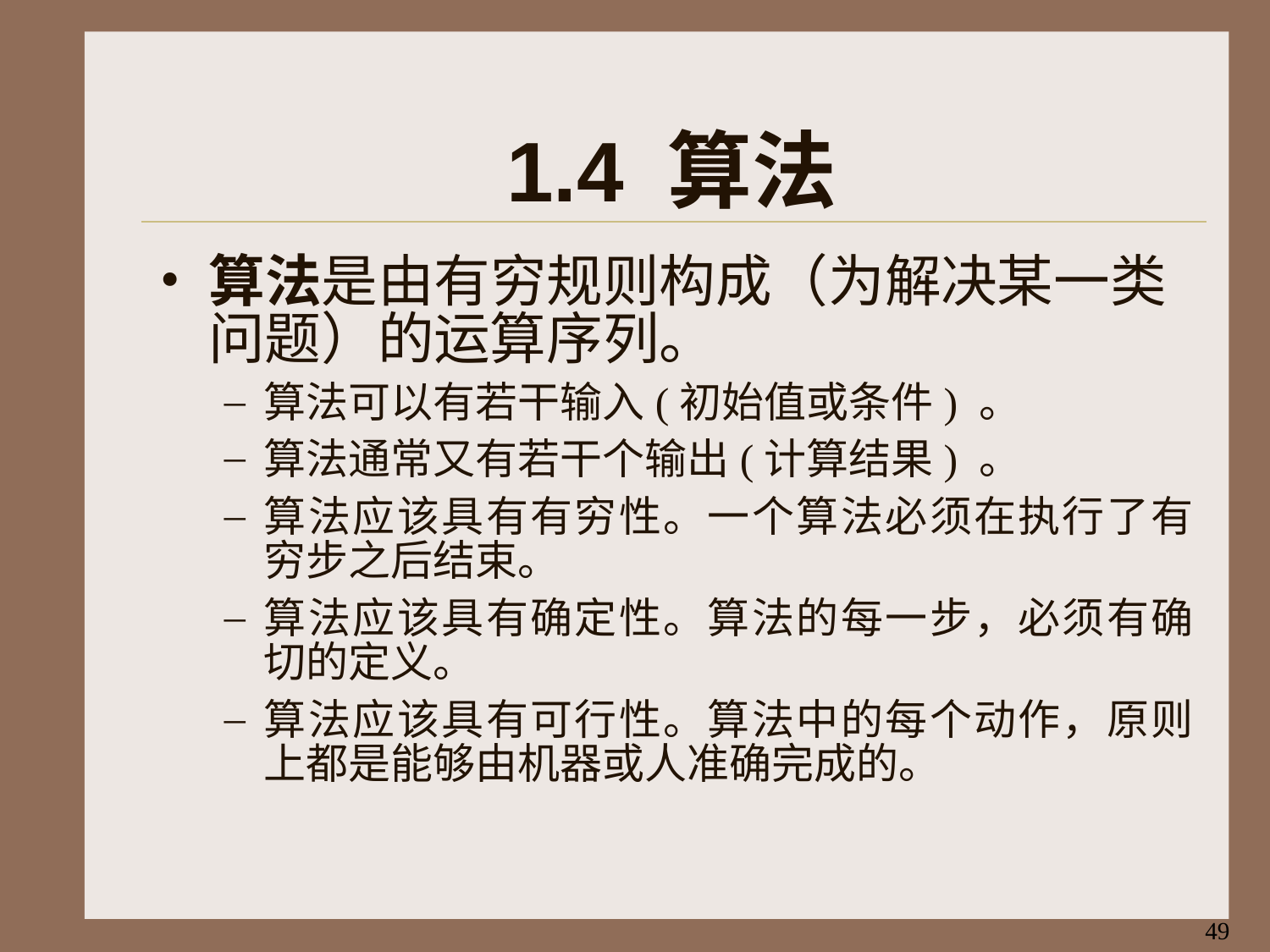

# 1.4 算法

算法是由有穷规则构成（为解决某一类 问题）的运算序列。
算法可以有若干输入(初始值或条件) 。
算法通常又有若干个输出(计算结果) 。
算法应该具有有穷性。一个算法必须在执行了有 穷步之后结束。
算法应该具有确定性。算法的每一步，必须有确 切的定义。
算法应该具有可行性。算法中的每个动作，原则上都是能够由机器或人准确完成的。
49